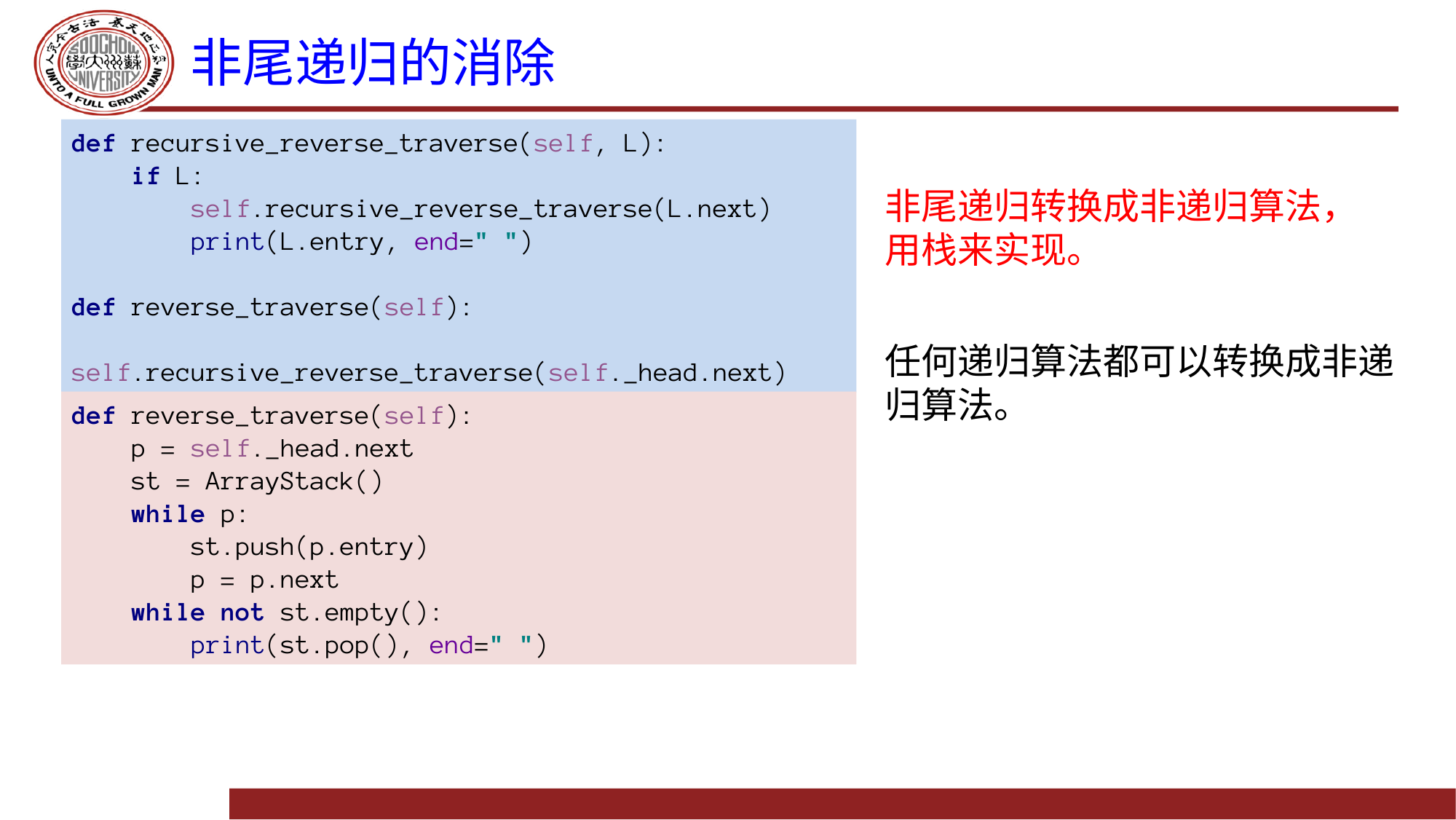

# 非尾递归的消除
def recursive_reverse_traverse(self, L):
    if L:
        self.recursive_reverse_traverse(L.next)
        print(L.entry, end=" ")
def reverse_traverse(self):
    self.recursive_reverse_traverse(self._head.next)
非尾递归转换成非递归算法，用栈来实现。
任何递归算法都可以转换成非递归算法。
def reverse_traverse(self):
    p = self._head.next
    st = ArrayStack()
    while p:
        st.push(p.entry)
        p = p.next
    while not st.empty():
        print(st.pop(), end=" ")